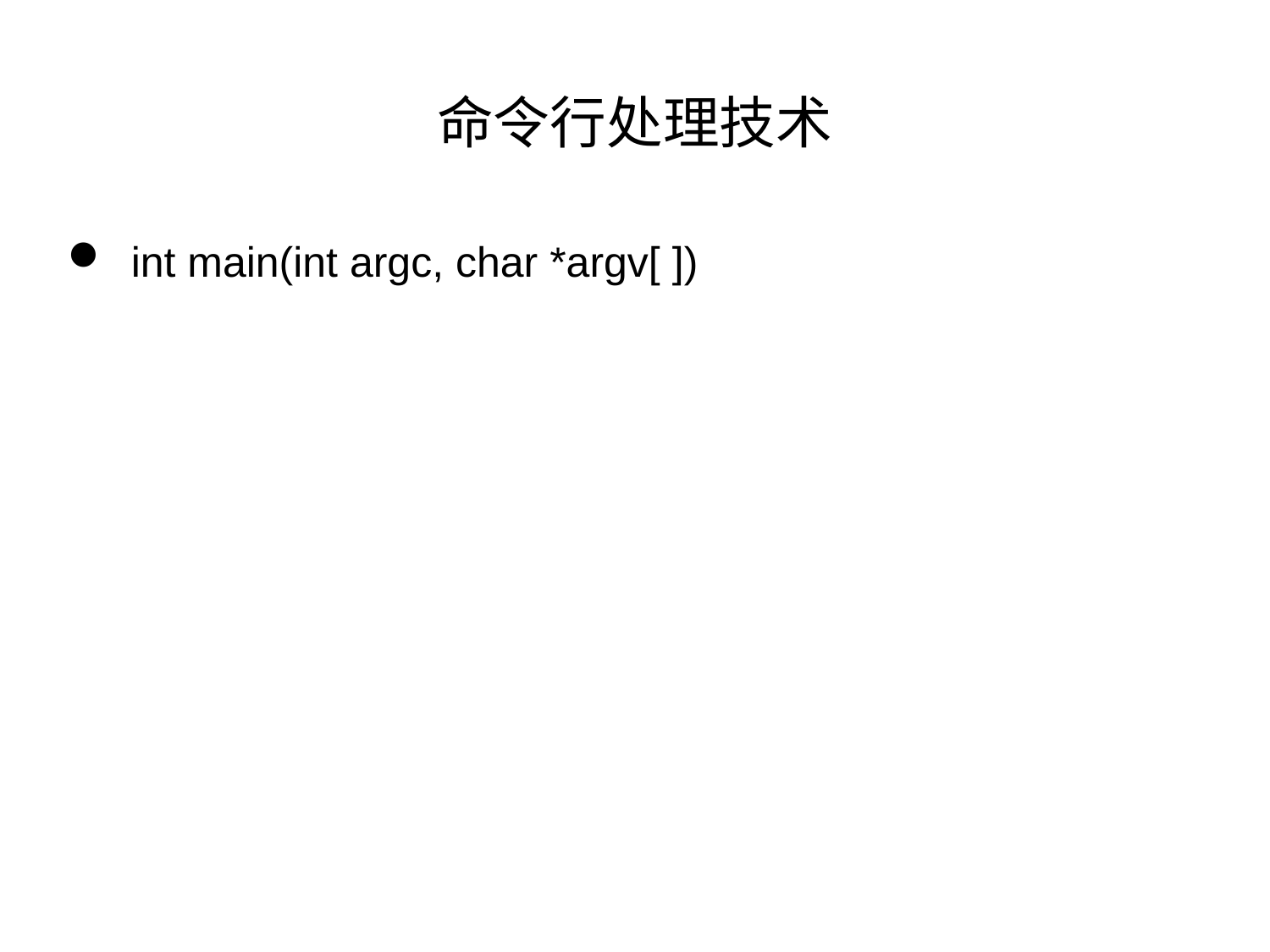

命令行处理技术
int main(int argc, char *argv[ ])